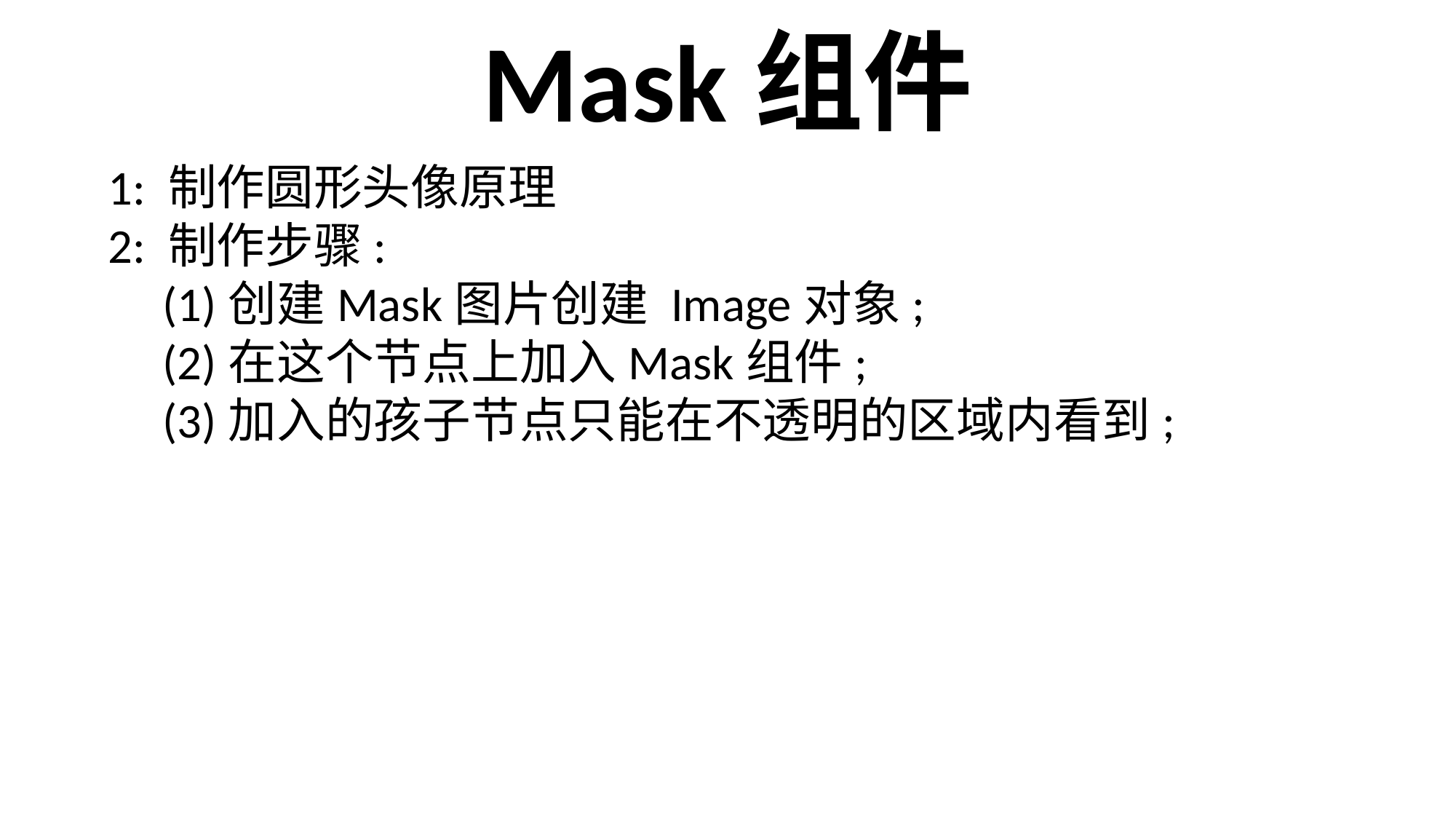

Mask组件
1: 制作圆形头像原理
2: 制作步骤:
     (1)创建Mask图片创建 Image对象;
     (2)在这个节点上加入Mask组件;
     (3)加入的孩子节点只能在不透明的区域内看到;
2